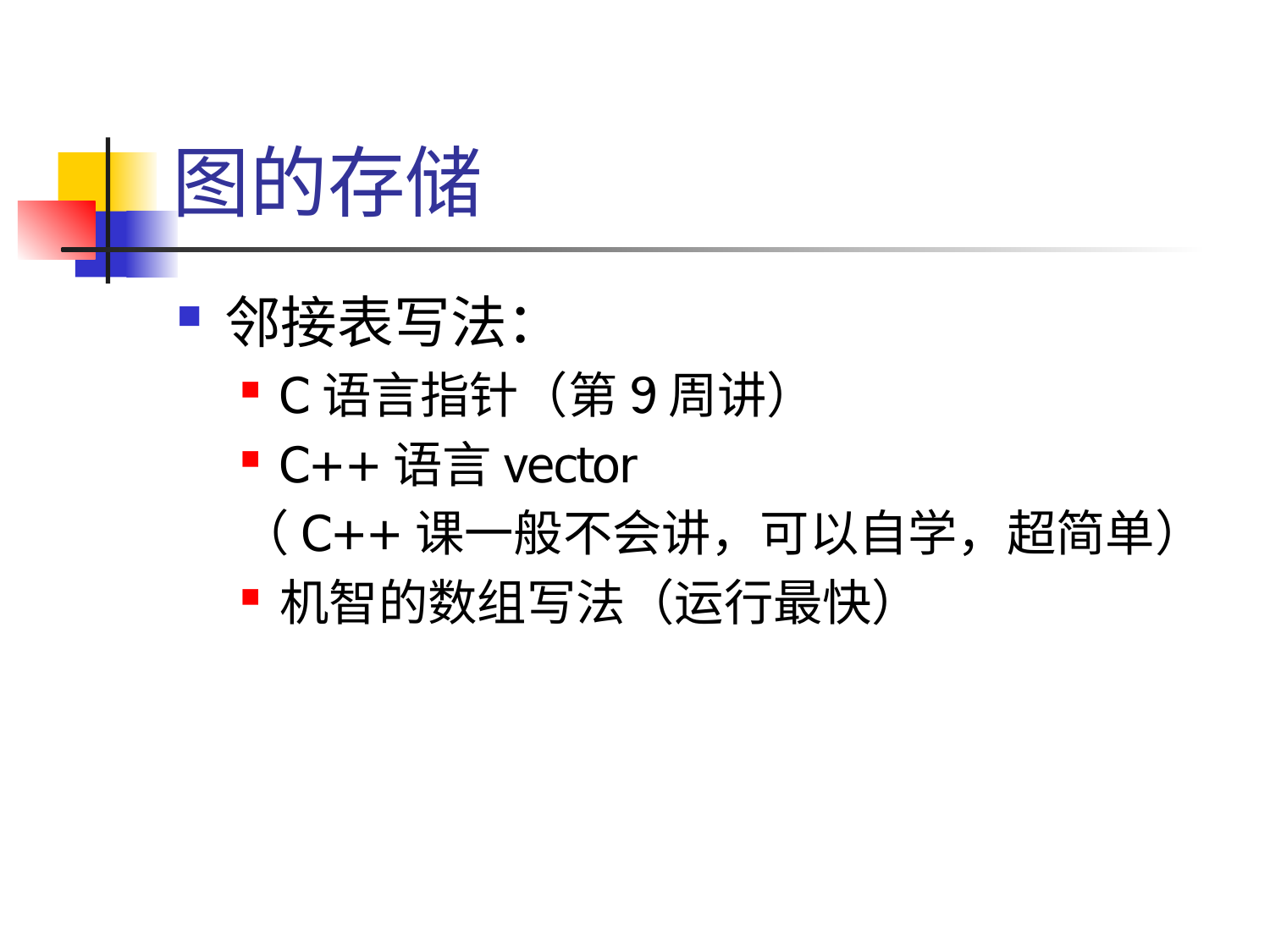

# 图的存储
邻接表写法：
C语言指针（第9周讲）
C++语言vector
（C++课一般不会讲，可以自学，超简单）
机智的数组写法（运行最快）